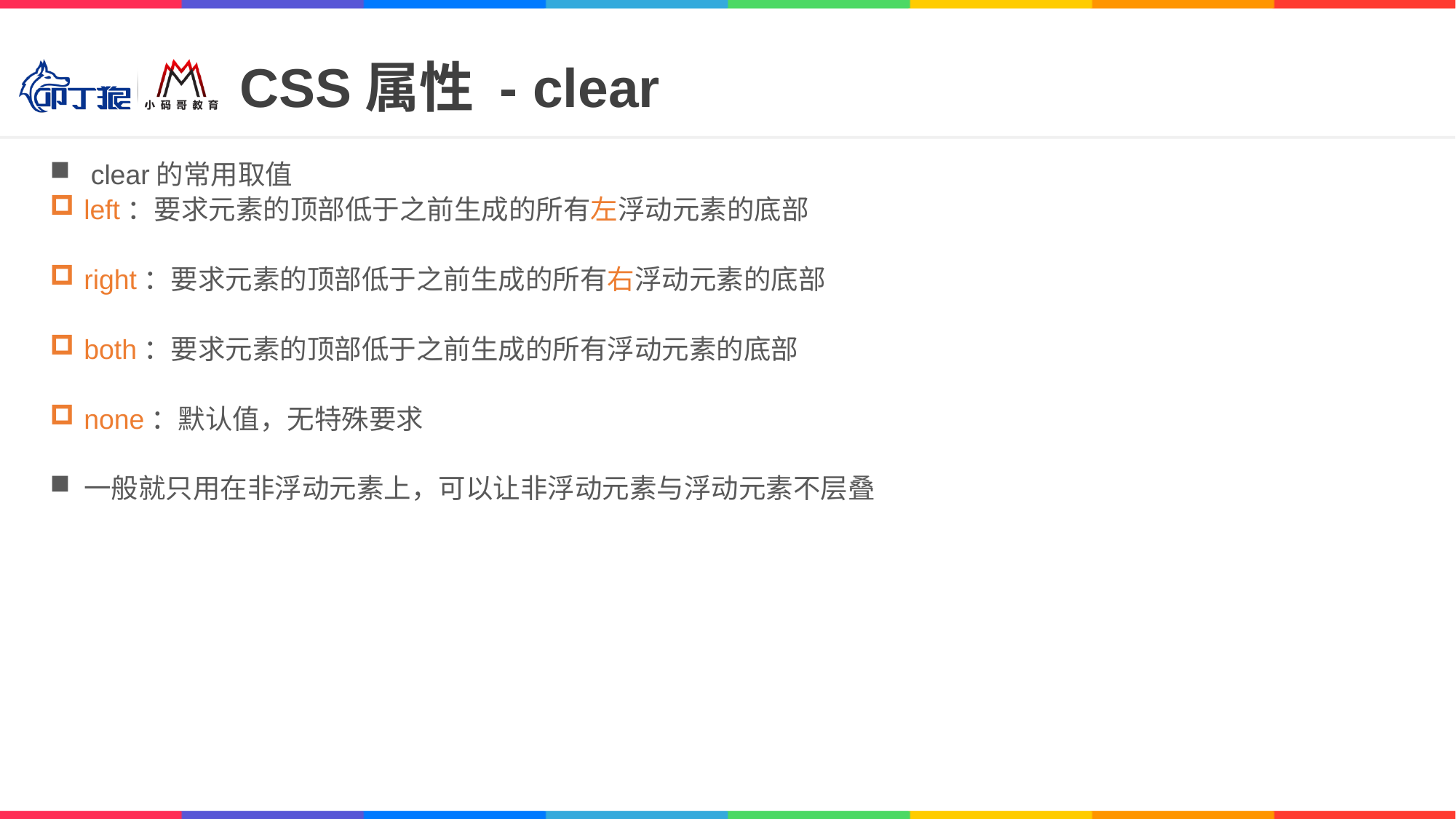

# CSS属性 - clear
clear的常用取值
left：要求元素的顶部低于之前生成的所有左浮动元素的底部

right：要求元素的顶部低于之前生成的所有右浮动元素的底部

both：要求元素的顶部低于之前生成的所有浮动元素的底部

none：默认值，无特殊要求

一般就只用在非浮动元素上，可以让非浮动元素与浮动元素不层叠